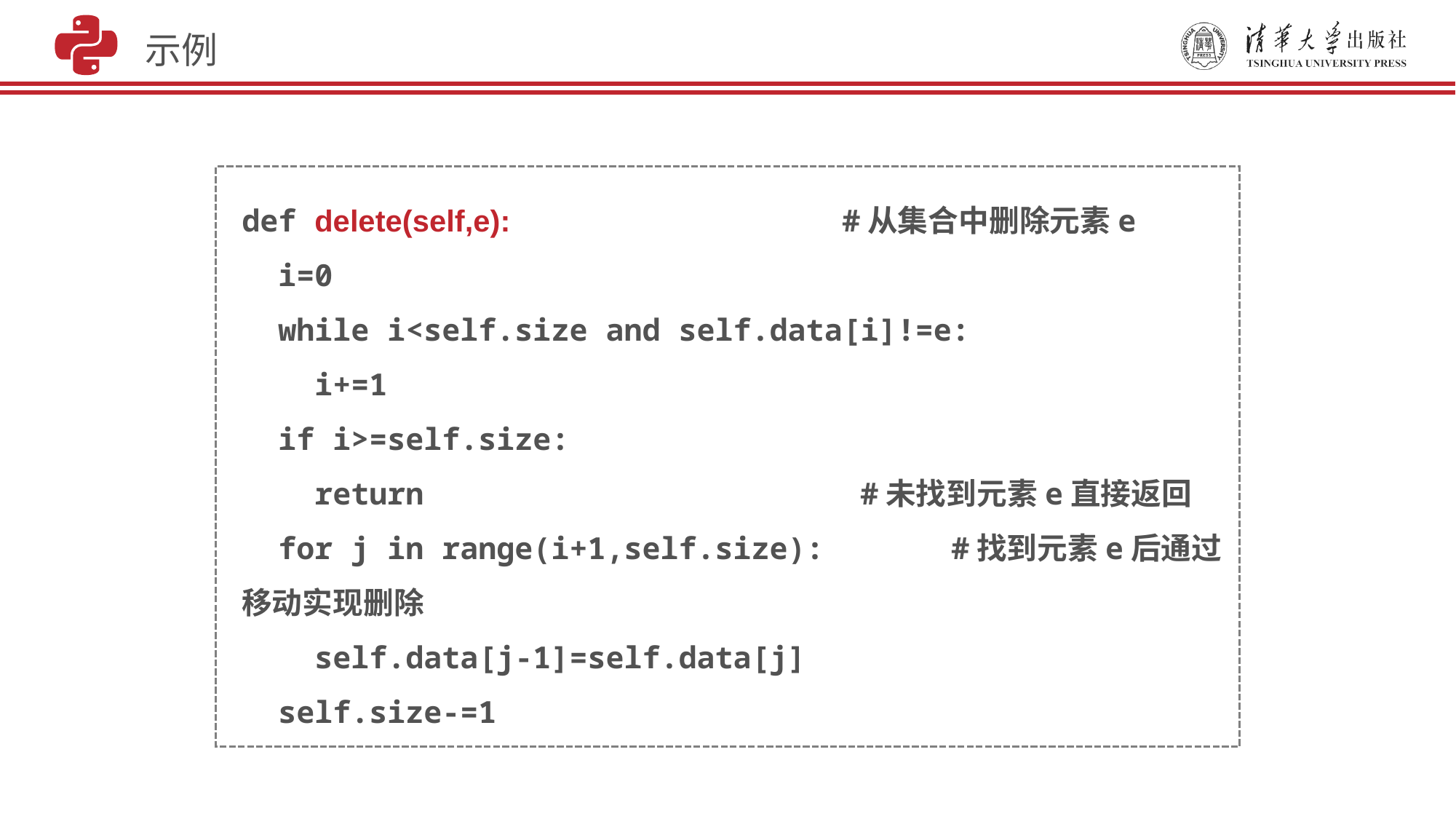

示例
def delete(self,e):		         #从集合中删除元素e
  i=0
  while i<self.size and self.data[i]!=e:
    i+=1
  if i>=self.size:
    return			          #未找到元素e直接返回
  for j in range(i+1,self.size):	   #找到元素e后通过移动实现删除
    self.data[j-1]=self.data[j]
  self.size-=1